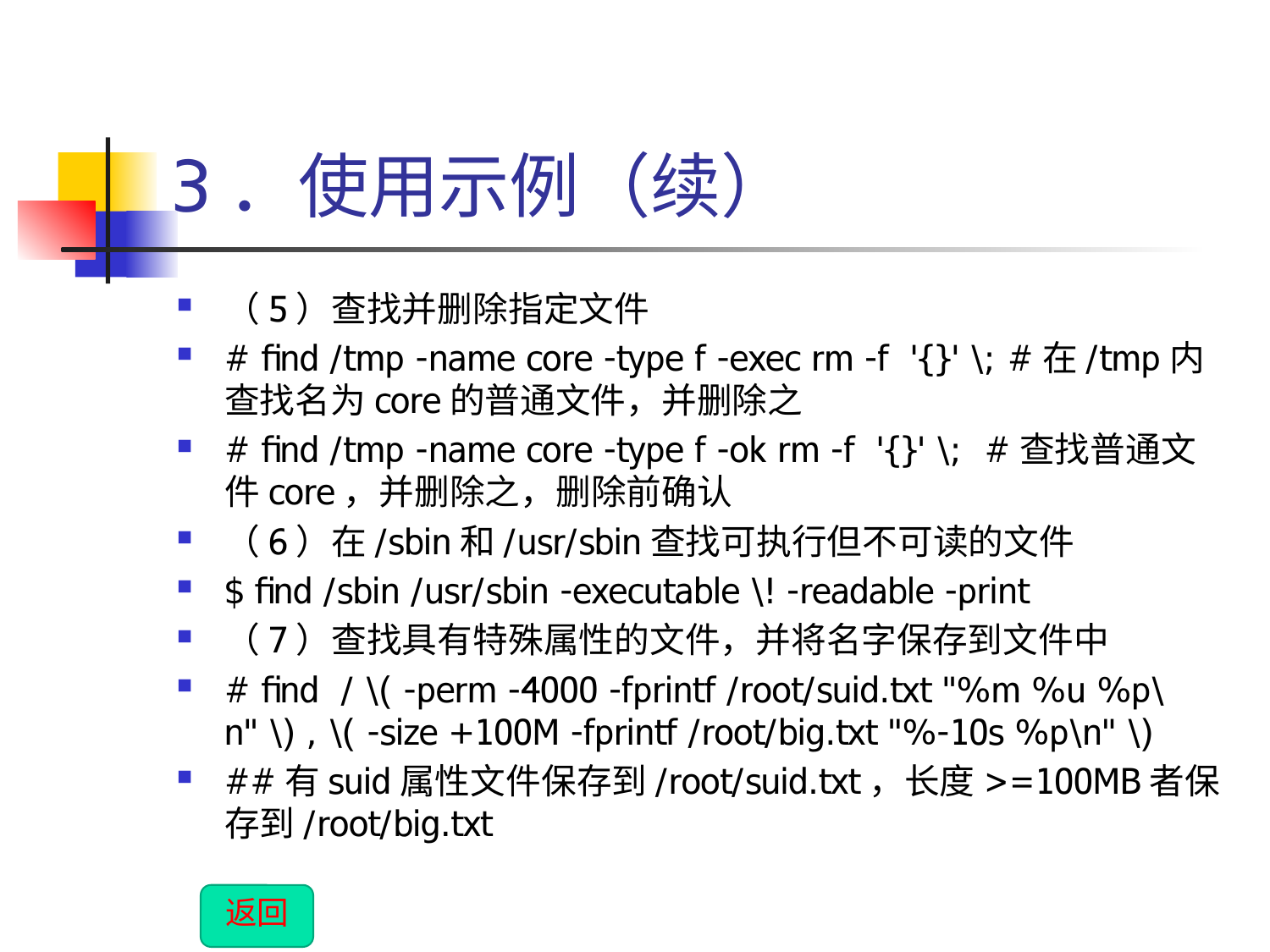

# 3．使用示例（续）
（5）查找并删除指定文件
# find /tmp -name core -type f -exec rm -f  '{}' \; #在/tmp内查找名为core的普通文件，并删除之
# find /tmp -name core -type f -ok rm -f  '{}' \;  #查找普通文件core，并删除之，删除前确认
（6）在/sbin和/usr/sbin查找可执行但不可读的文件
$ find /sbin /usr/sbin -executable \! -readable -print
（7）查找具有特殊属性的文件，并将名字保存到文件中
# find  / \( -perm -4000 -fprintf /root/suid.txt "%m %u %p\n" \) , \( -size +100M -fprintf /root/big.txt "%-10s %p\n" \)
##有suid属性文件保存到/root/suid.txt，长度>=100MB者保存到/root/big.txt
返回